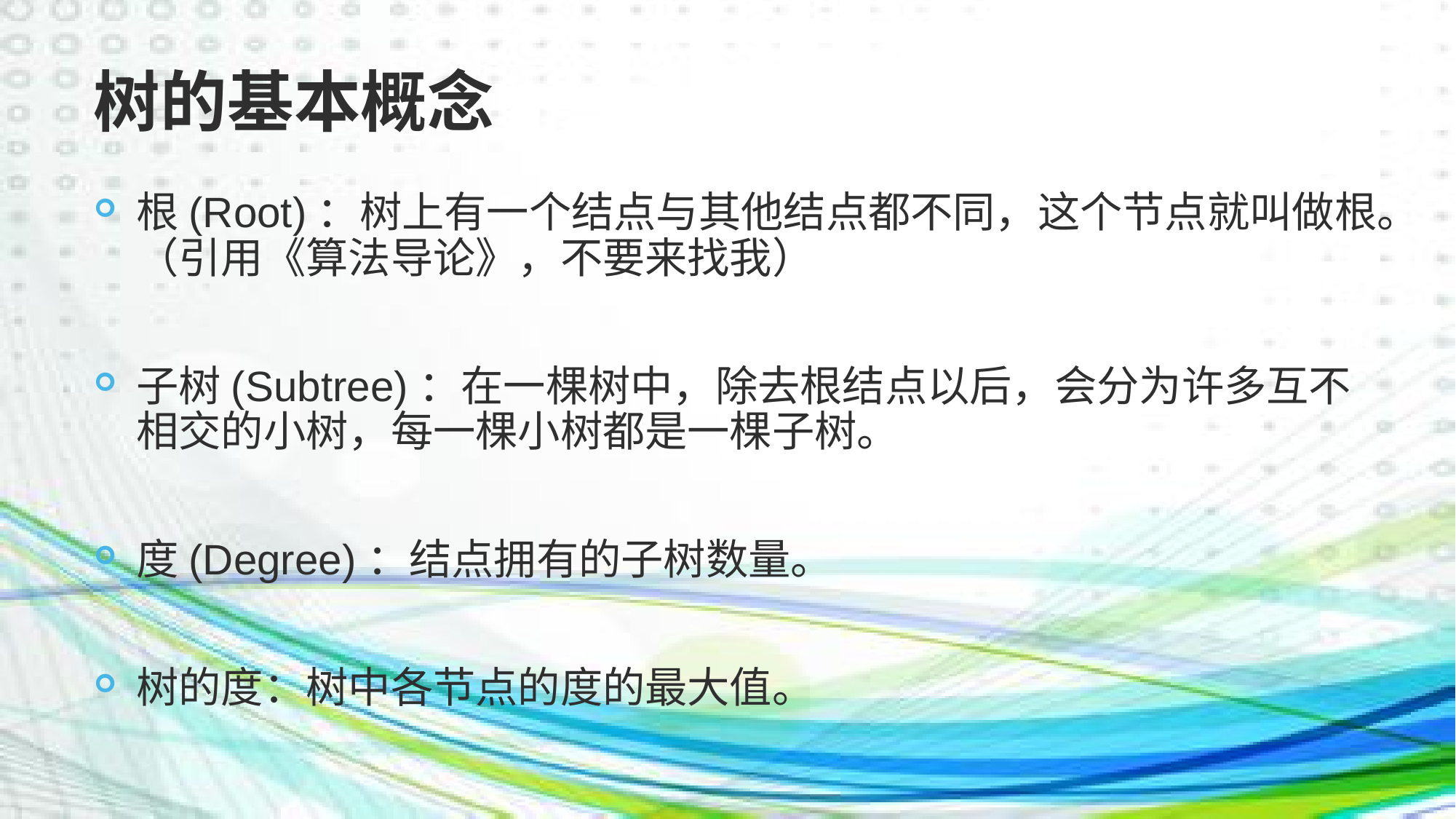

树的基本概念
根(Root)：树上有一个结点与其他结点都不同，这个节点就叫做根。（引用《算法导论》，不要来找我）

子树(Subtree)：在一棵树中，除去根结点以后，会分为许多互不相交的小树，每一棵小树都是一棵子树。

度(Degree)：结点拥有的子树数量。

树的度：树中各节点的度的最大值。